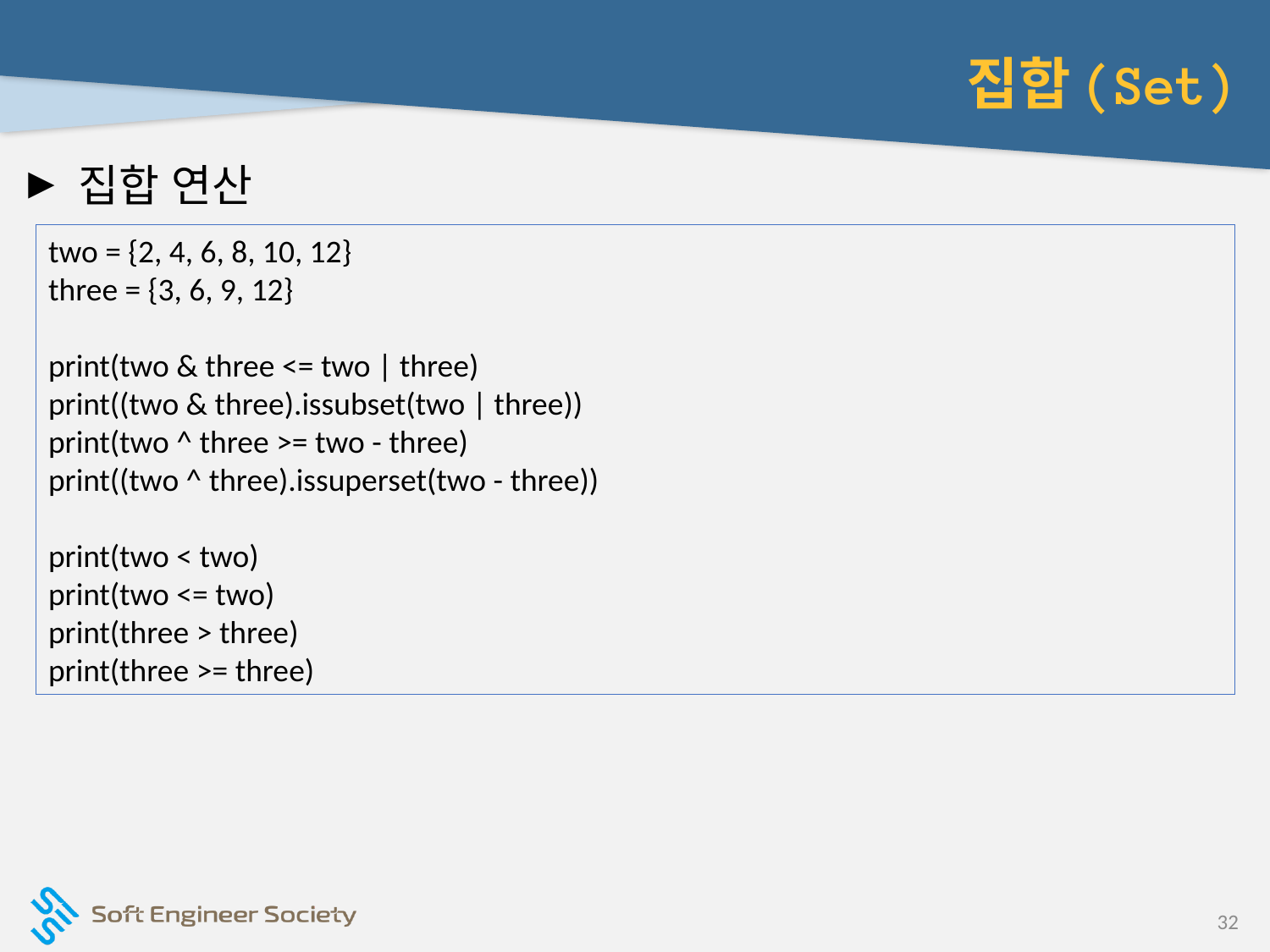

# 집합(Set)
집합 연산
two = {2, 4, 6, 8, 10, 12}
three = {3, 6, 9, 12}

print(two & three <= two | three)
print((two & three).issubset(two | three))
print(two ^ three >= two - three)
print((two ^ three).issuperset(two - three))

print(two < two)
print(two <= two)
print(three > three)
print(three >= three)
32